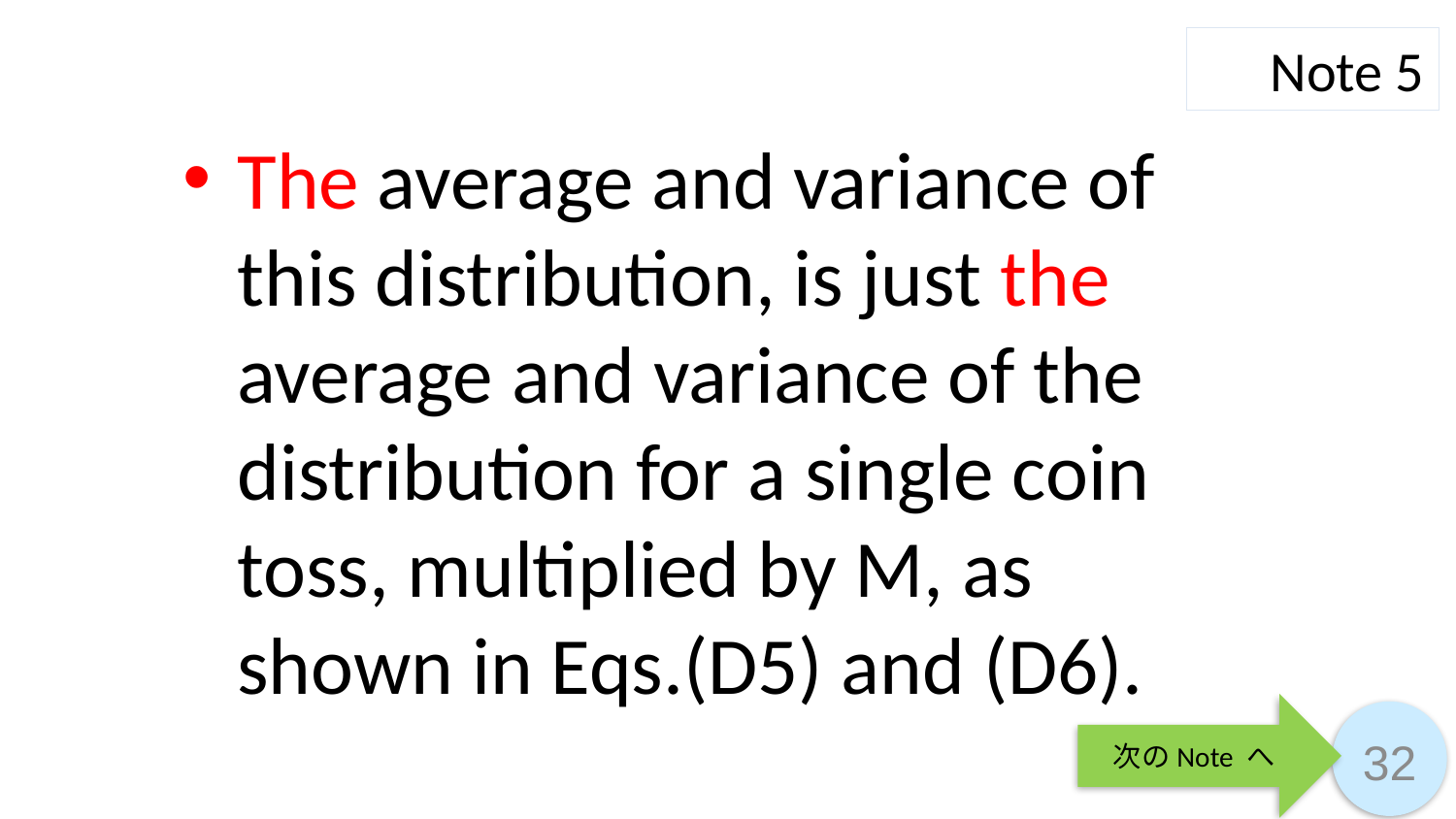

Note 5
The average and variance of this distribution, is just the average and variance of the distribution for a single coin toss, multiplied by M, as shown in Eqs.(D5) and (D6).
次のNote へ
32